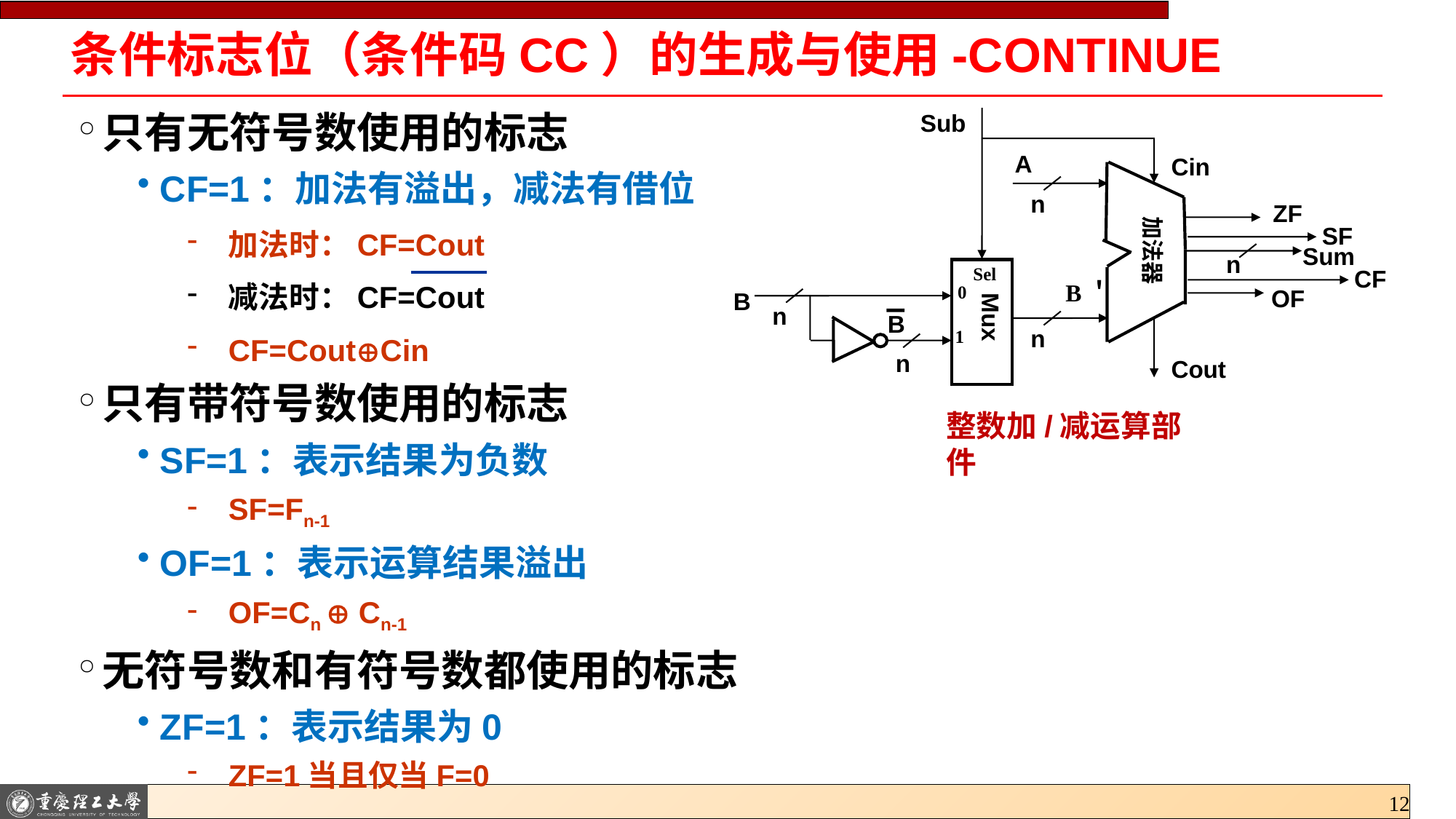

# 条件标志位（条件码CC）的生成与使用-CONTINUE
只有无符号数使用的标志
CF=1：加法有溢出，减法有借位
加法时：CF=Cout
减法时：CF=Cout
CF=Cout⊕Cin
只有带符号数使用的标志
SF=1：表示结果为负数
SF=Fn-1
OF=1：表示运算结果溢出
OF=Cn ⊕ Cn-1
无符号数和有符号数都使用的标志
ZF=1：表示结果为0
ZF=1当且仅当F=0
Sub

A
Cin

n
ZF

加法器

n

Sel

0
OF
B

n

B
Mux

n

1

n
Cout
Sum
整数加/减运算部件
SF

CF

B＇